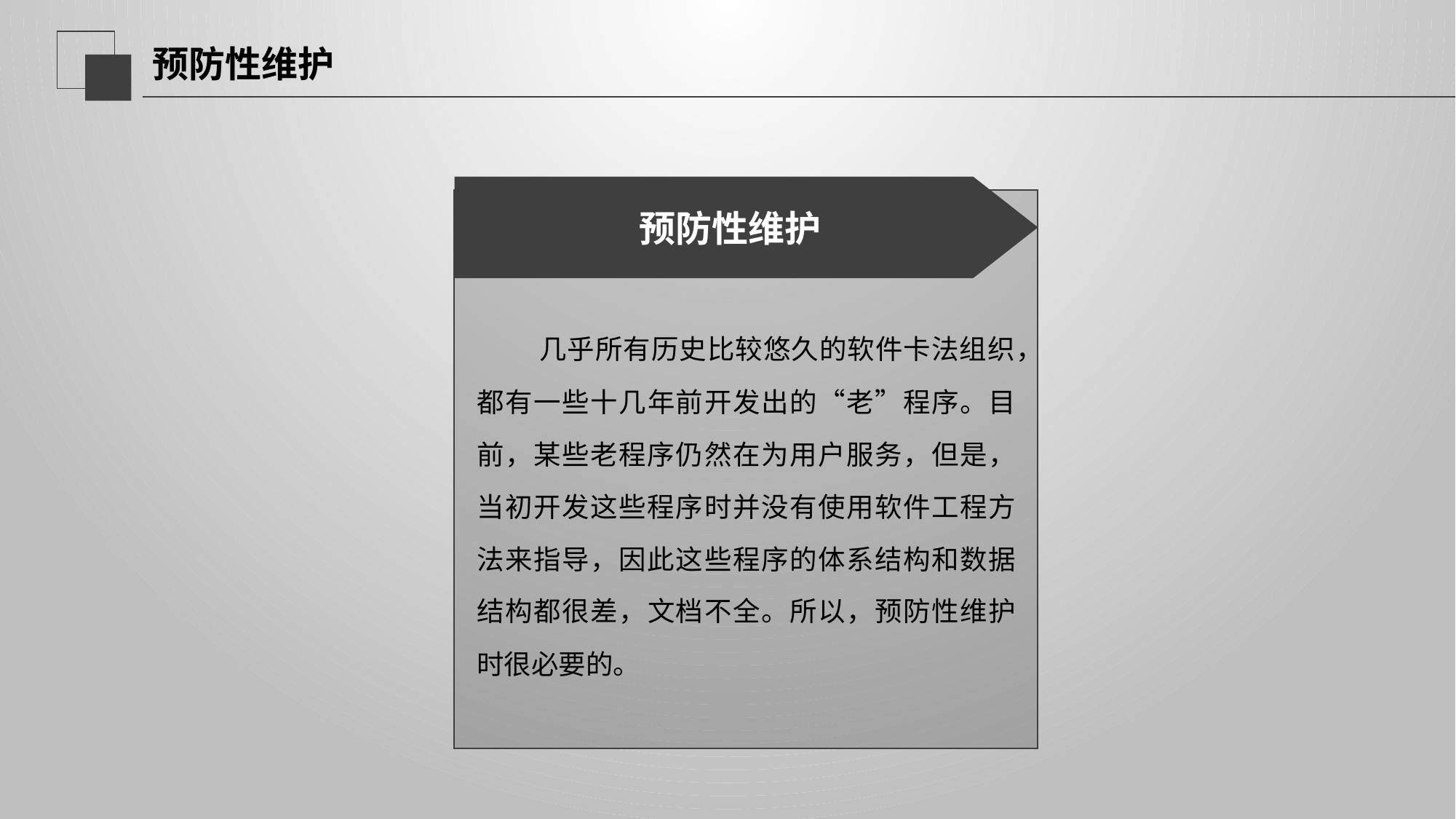

# 预防性维护
预防性维护

        几乎所有历史比较悠久的软件卡法组织，都有一些十几年前开发出的“老”程序。目前，某些老程序仍然在为用户服务，但是，当初开发这些程序时并没有使用软件工程方法来指导，因此这些程序的体系结构和数据结构都很差，文档不全。所以，预防性维护时很必要的。